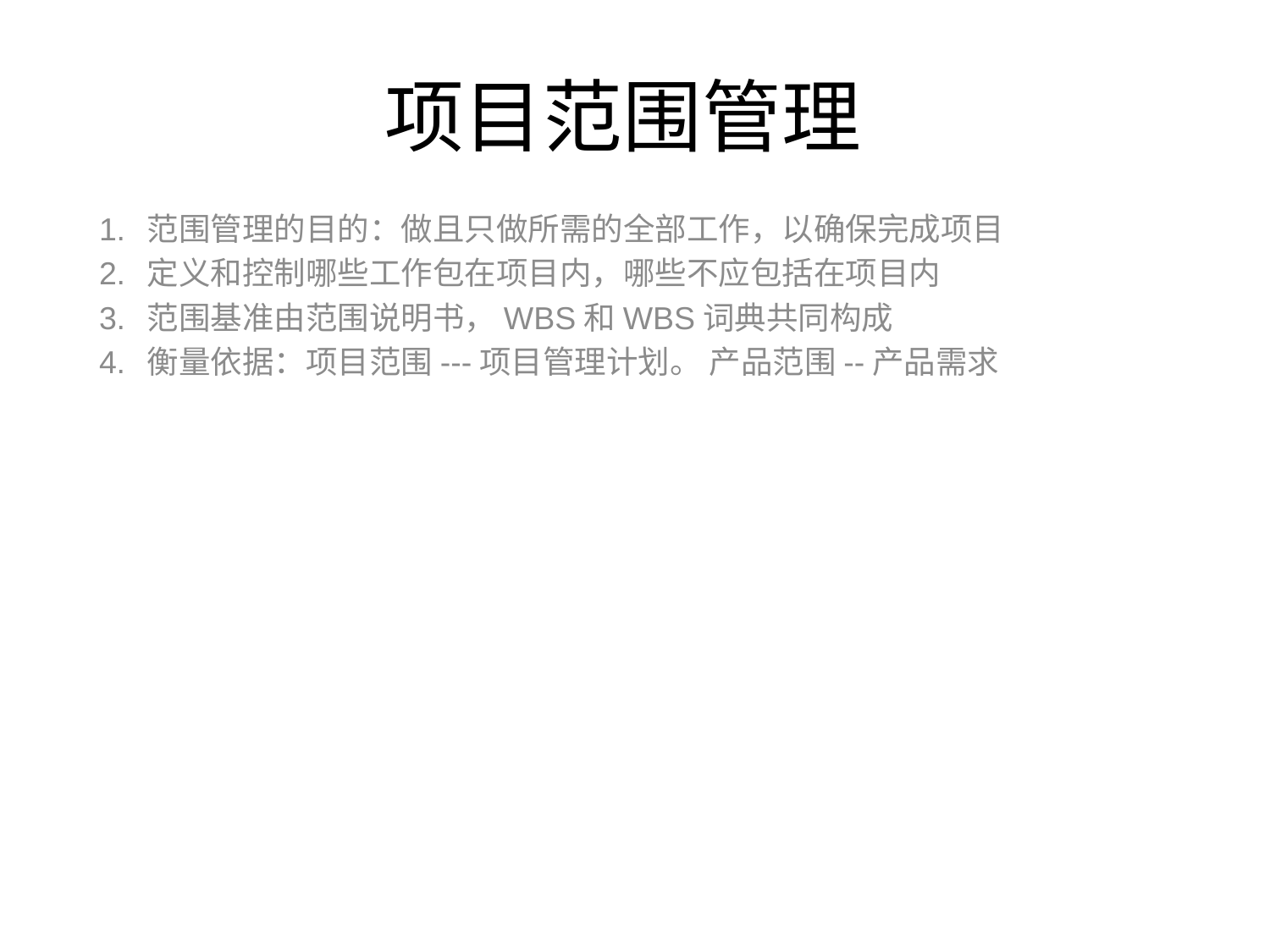

# 项目范围管理
范围管理的目的：做且只做所需的全部工作，以确保完成项目
定义和控制哪些工作包在项目内，哪些不应包括在项目内
范围基准由范围说明书，WBS和WBS词典共同构成
衡量依据：项目范围---项目管理计划。 产品范围--产品需求